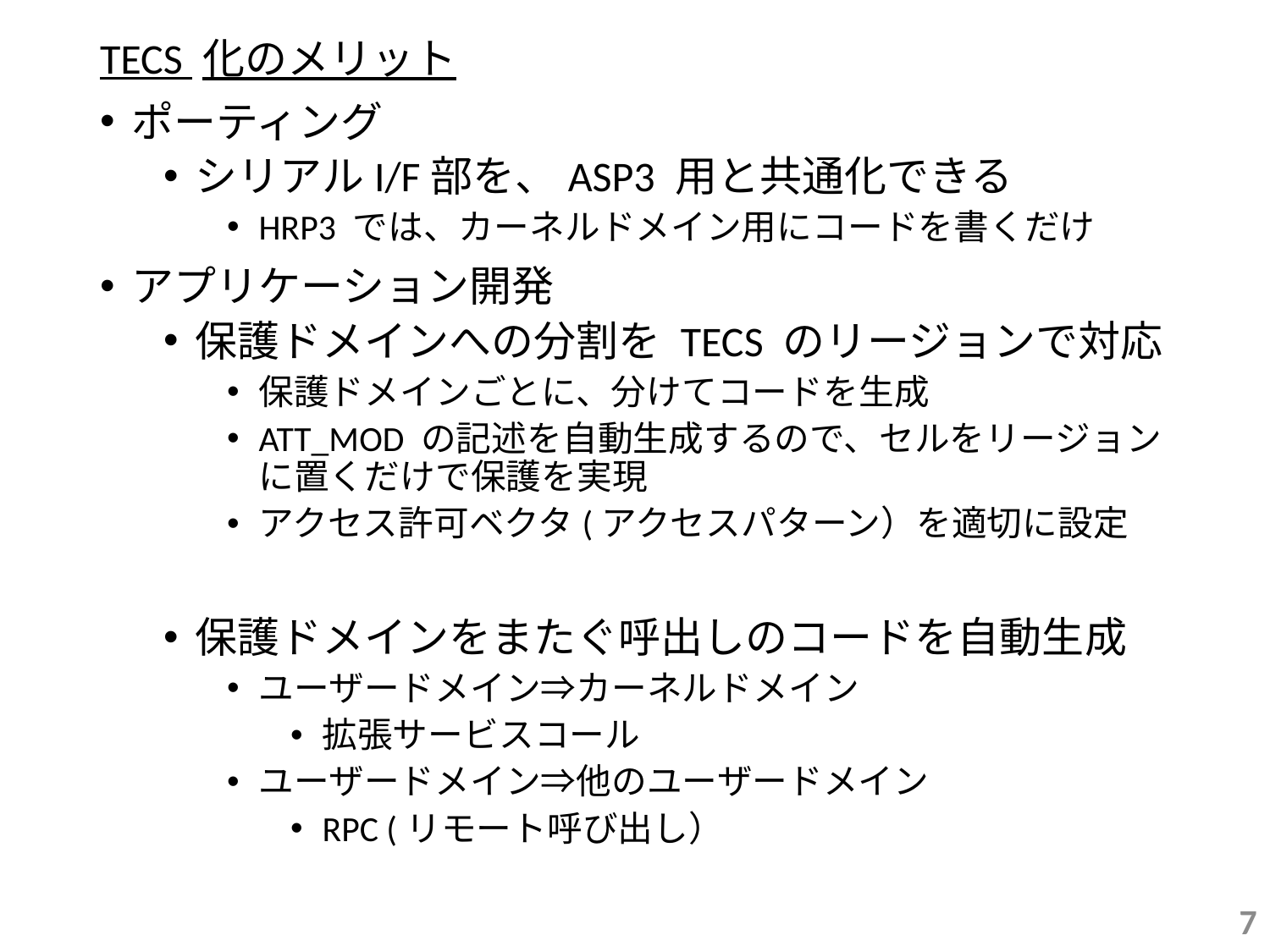

TECS 化のメリット
ポーティング
シリアルI/F部を、ASP3 用と共通化できる
HRP3 では、カーネルドメイン用にコードを書くだけ
アプリケーション開発
保護ドメインへの分割を TECS のリージョンで対応
保護ドメインごとに、分けてコードを生成
ATT_MOD の記述を自動生成するので、セルをリージョンに置くだけで保護を実現
アクセス許可ベクタ(アクセスパターン）を適切に設定

保護ドメインをまたぐ呼出しのコードを自動生成
ユーザードメイン⇒カーネルドメイン
拡張サービスコール
ユーザードメイン⇒他のユーザードメイン
RPC (リモート呼び出し）
7